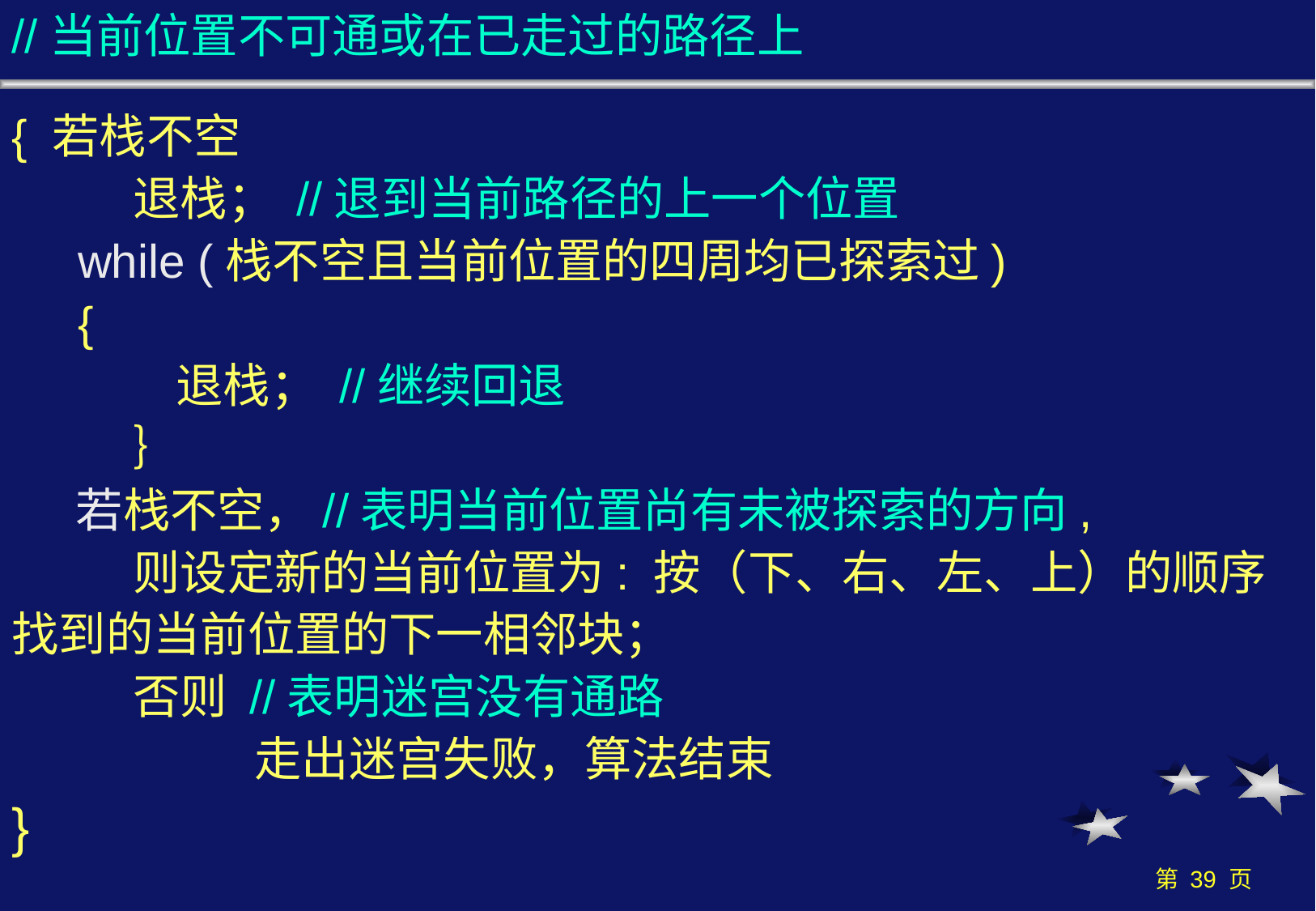

//当前位置不可通或在已走过的路径上
{ 若栈不空
	退栈； //退到当前路径的上一个位置
     while (栈不空且当前位置的四周均已探索过)
     {
	   退栈； //继续回退
	｝
     若栈不空，//表明当前位置尚有未被探索的方向,
	则设定新的当前位置为: 按（下、右、左、上）的顺序找到的当前位置的下一相邻块；
	否则 //表明迷宫没有通路
		走出迷宫失败，算法结束
}